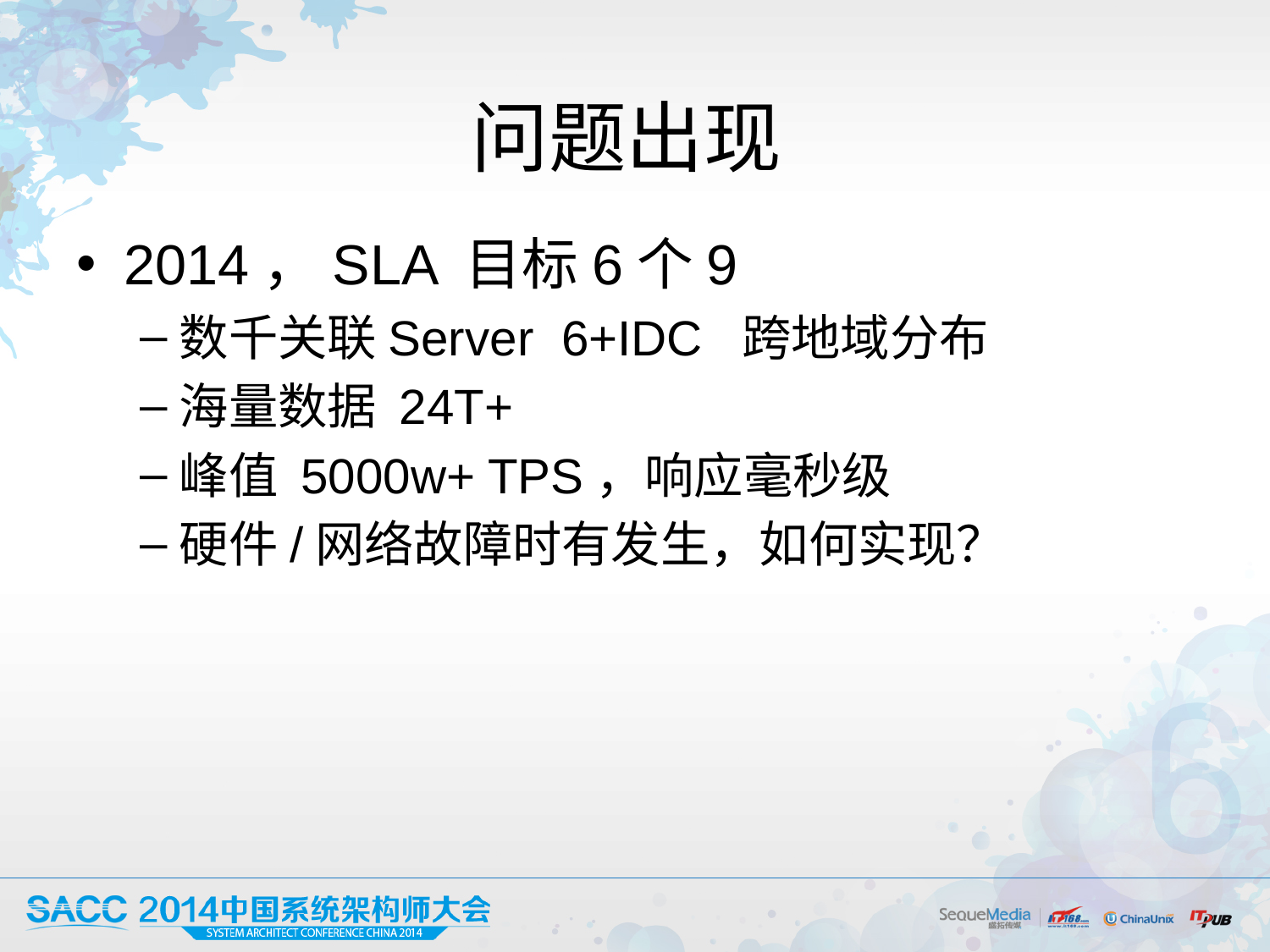

# 问题出现
2014，SLA 目标6个9
数千关联Server  6+IDC  跨地域分布
海量数据 24T+
峰值 5000w+ TPS，响应毫秒级
硬件/网络故障时有发生，如何实现？